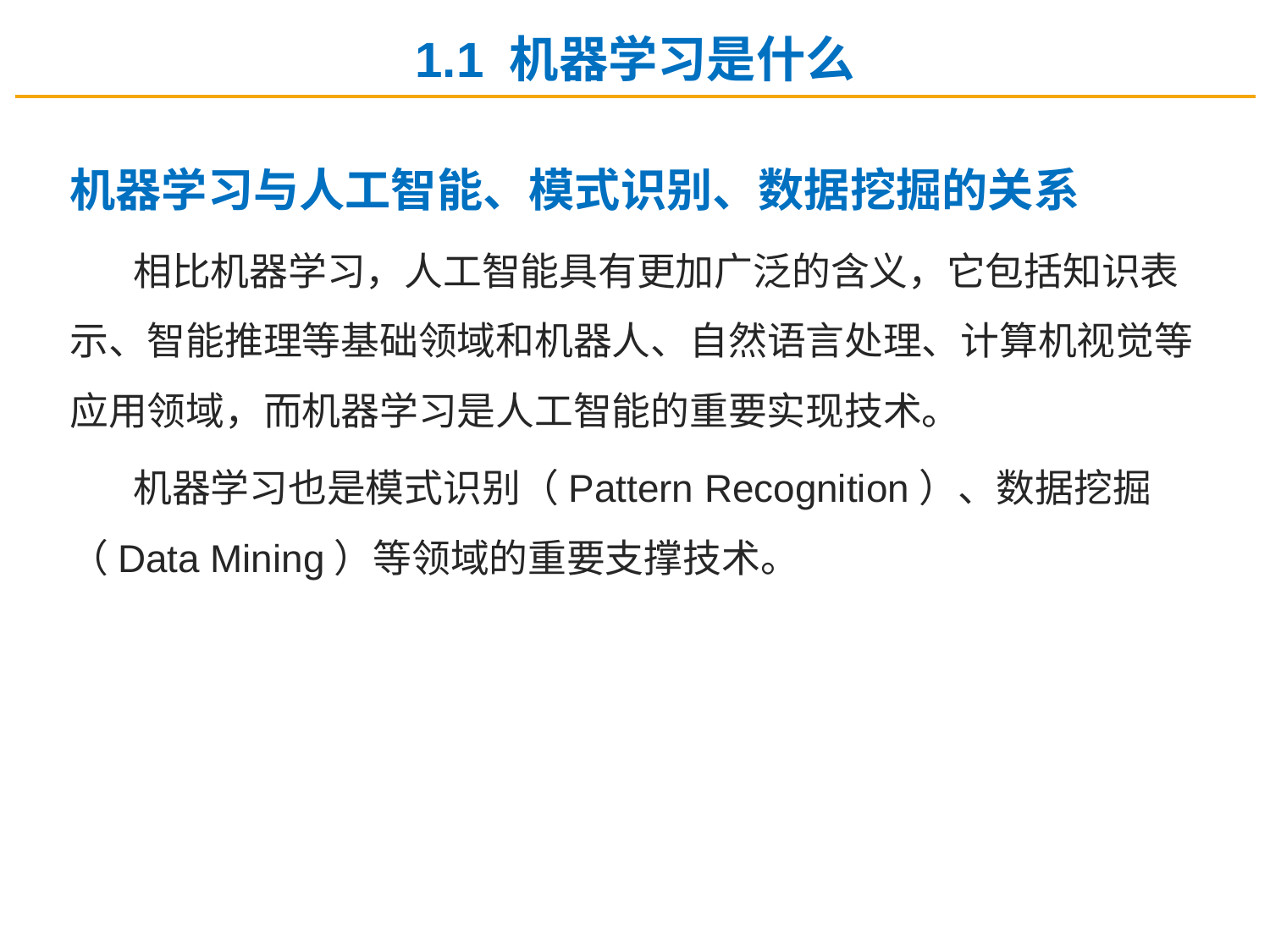

1.1 机器学习是什么
机器学习与人工智能、模式识别、数据挖掘的关系
相比机器学习，人工智能具有更加广泛的含义，它包括知识表示、智能推理等基础领域和机器人、自然语言处理、计算机视觉等应用领域，而机器学习是人工智能的重要实现技术。
机器学习也是模式识别（Pattern Recognition）、数据挖掘（Data Mining）等领域的重要支撑技术。